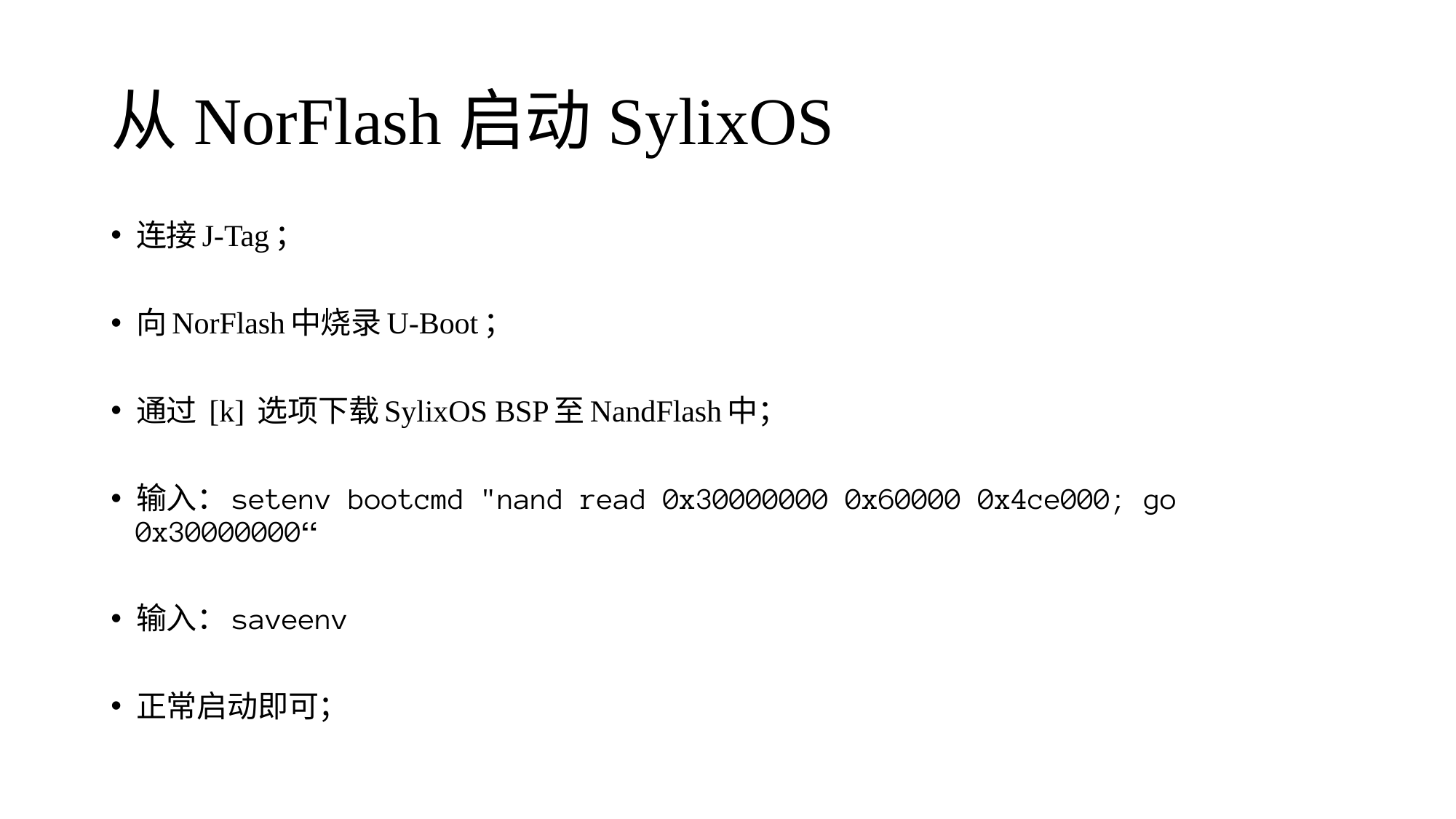

# 从NorFlash启动SylixOS
连接J-Tag；

向NorFlash中烧录U-Boot；

通过 [k] 选项下载SylixOS BSP至NandFlash中；

输入：setenv bootcmd "nand read 0x30000000 0x60000 0x4ce000; go 0x30000000“

输入：saveenv

正常启动即可；